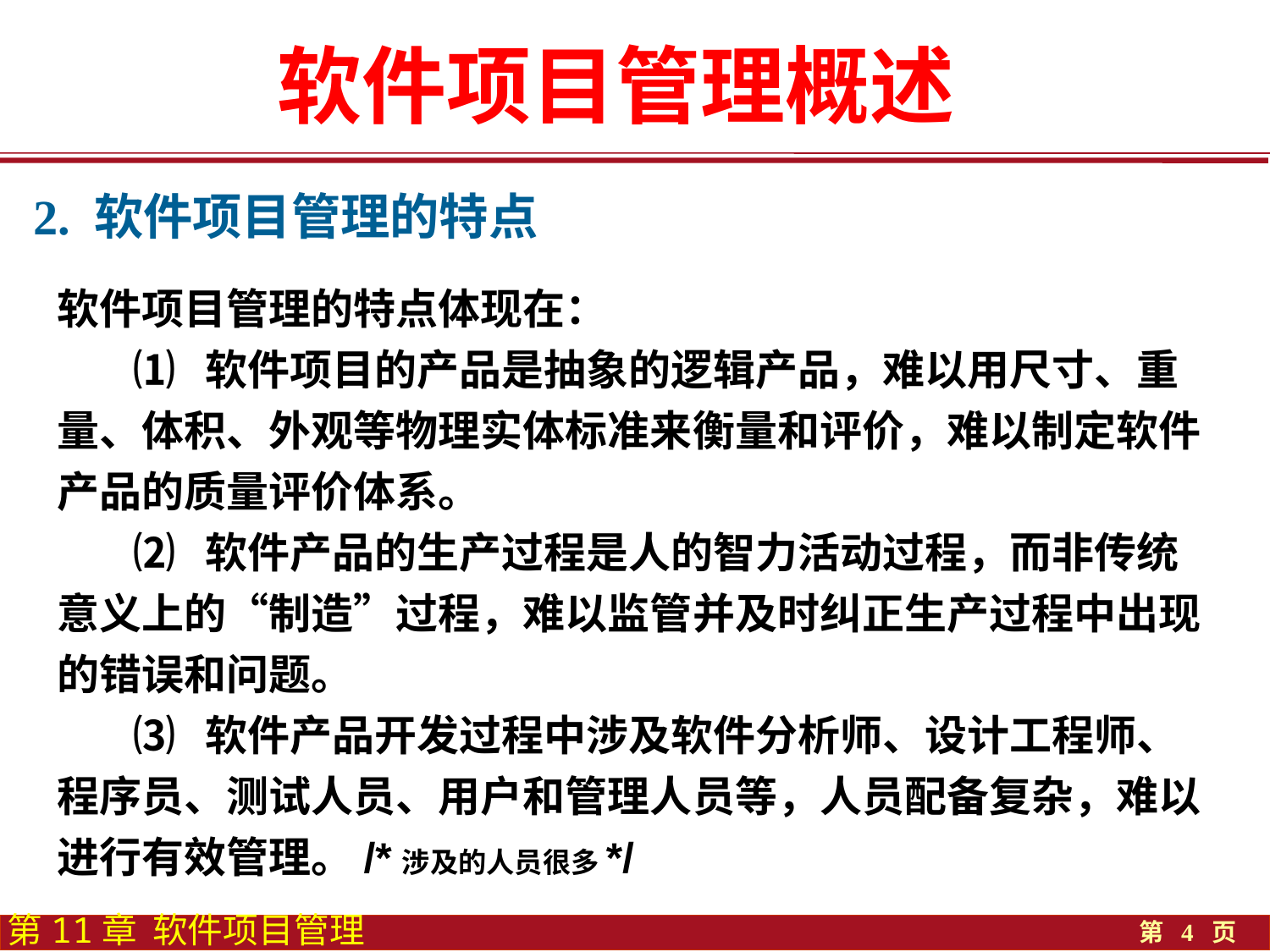

软件项目管理概述
2. 软件项目管理的特点
软件项目管理的特点体现在：
        ⑴  软件项目的产品是抽象的逻辑产品，难以用尺寸、重量、体积、外观等物理实体标准来衡量和评价，难以制定软件产品的质量评价体系。
        ⑵  软件产品的生产过程是人的智力活动过程，而非传统意义上的“制造”过程，难以监管并及时纠正生产过程中出现的错误和问题。
        ⑶  软件产品开发过程中涉及软件分析师、设计工程师、程序员、测试人员、用户和管理人员等，人员配备复杂，难以进行有效管理。/*涉及的人员很多*/